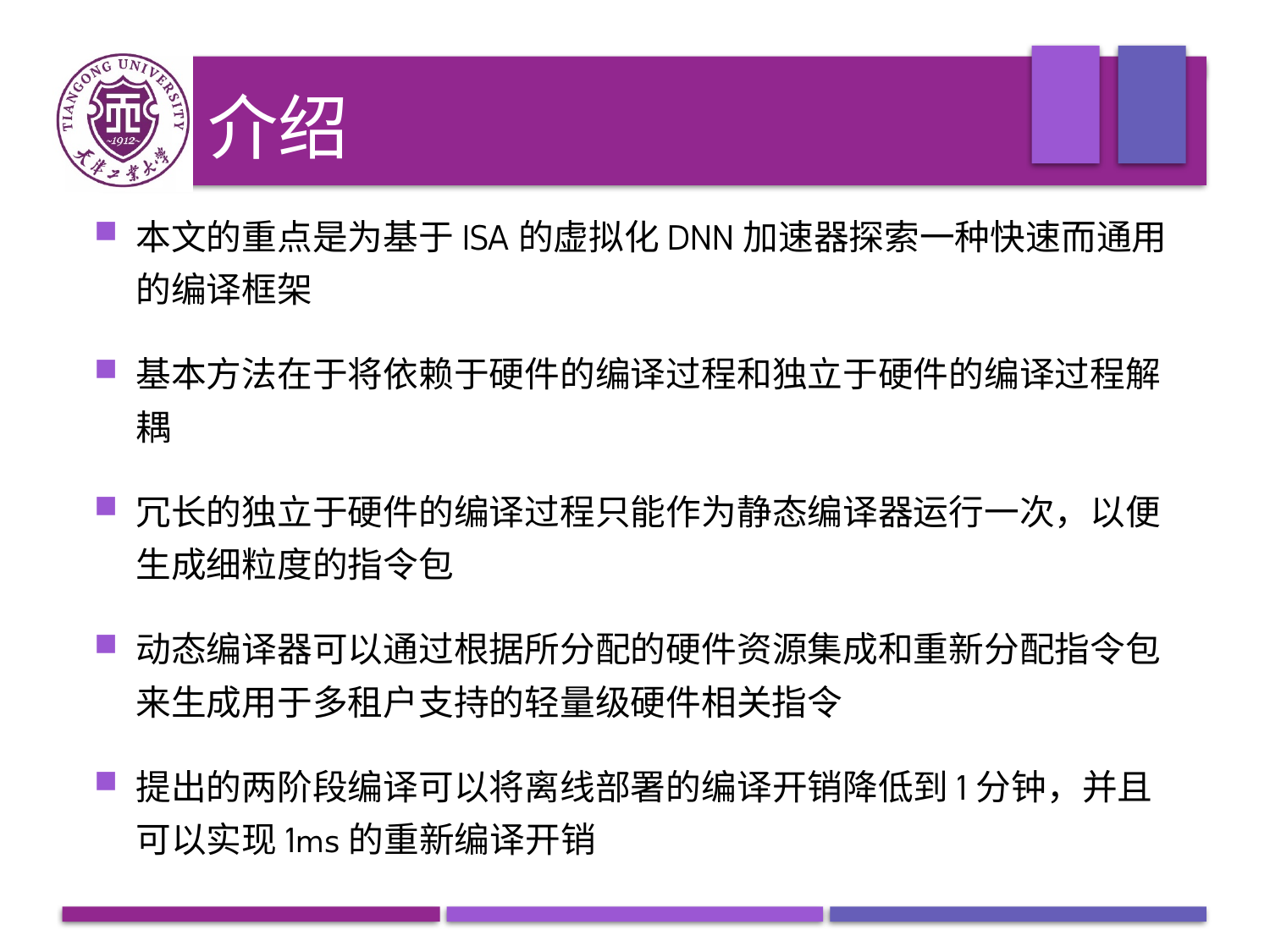

# 介绍
本文的重点是为基于ISA的虚拟化DNN加速器探索一种快速而通用的编译框架
基本方法在于将依赖于硬件的编译过程和独立于硬件的编译过程解耦
冗长的独立于硬件的编译过程只能作为静态编译器运行一次，以便生成细粒度的指令包
动态编译器可以通过根据所分配的硬件资源集成和重新分配指令包来生成用于多租户支持的轻量级硬件相关指令
提出的两阶段编译可以将离线部署的编译开销降低到1分钟，并且可以实现1ms的重新编译开销